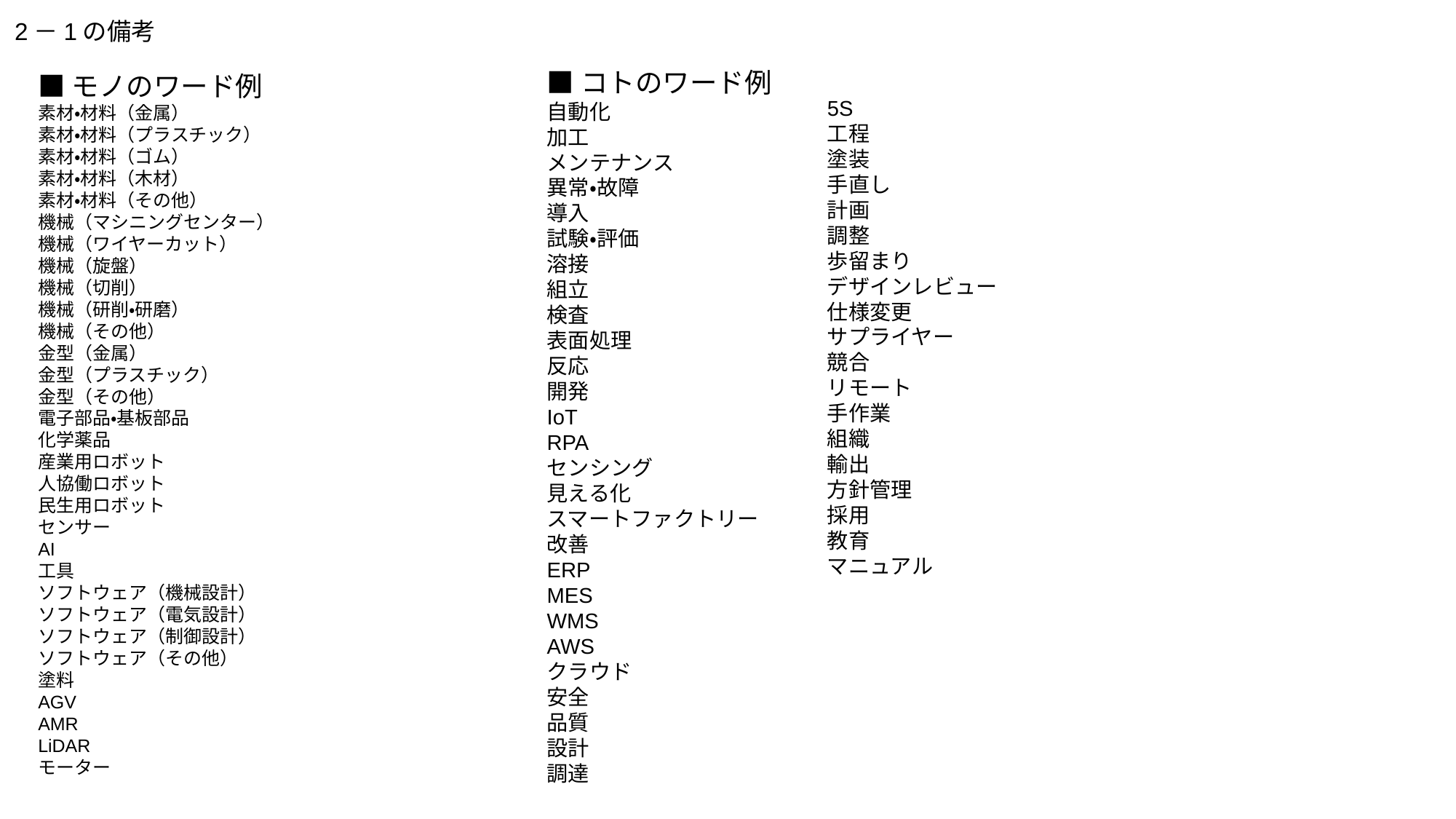

2－1の備考
■コトのワード例
自動化
加工
メンテナンス
異常・故障
導入
試験・評価
溶接
組立
検査
表面処理
反応
開発
IoT
RPA
センシング
見える化
スマートファクトリー
改善
ERP
MES
WMS
AWS
クラウド
安全
品質
設計
調達

■モノのワード例
素材・材料（金属）
素材・材料（プラスチック）
素材・材料（ゴム）
素材・材料（木材）
素材・材料（その他）
機械（マシニングセンター）
機械（ワイヤーカット）
機械（旋盤）
機械（切削）
機械（研削・研磨）
機械（その他）
金型（金属）
金型（プラスチック）
金型（その他）
電子部品・基板部品
化学薬品
産業用ロボット
人協働ロボット
民生用ロボット
センサー
AI
工具
ソフトウェア（機械設計）
ソフトウェア（電気設計）
ソフトウェア（制御設計）
ソフトウェア（その他）
塗料
AGV
AMR
LiDAR
モーター
5S
工程
塗装
手直し
計画
調整
歩留まり
デザインレビュー
仕様変更
サプライヤー
競合
リモート
手作業
組織
輸出
方針管理
採用
教育
マニュアル